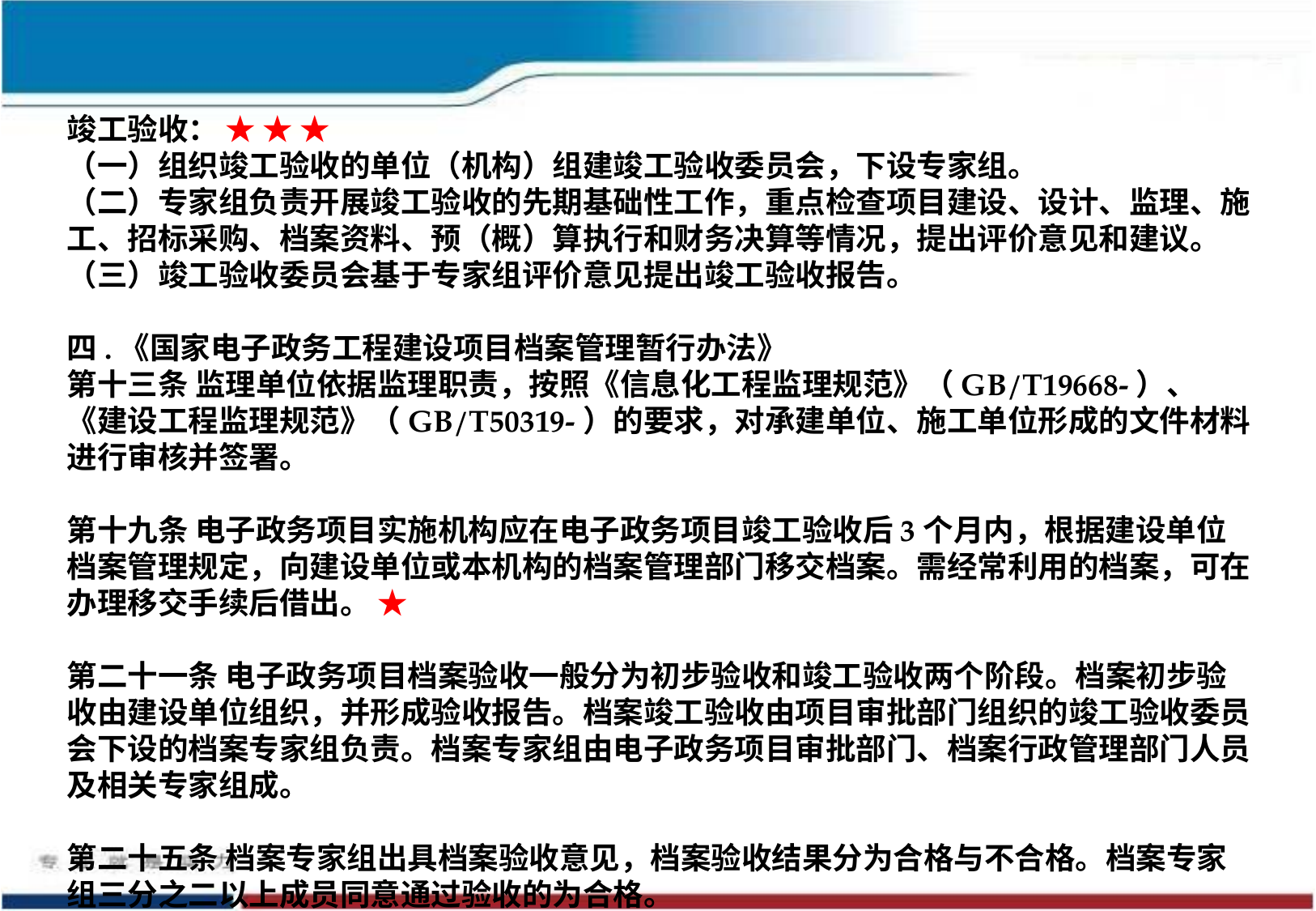

竣工验收： ★ ★ ★
（一）组织竣工验收的单位（机构）组建竣工验收委员会，下设专家组。
（二）专家组负责开展竣工验收的先期基础性工作，重点检查项目建设、设计、监理、施工、招标采购、档案资料、预（概）算执行和财务决算等情况，提出评价意见和建议。
（三）竣工验收委员会基于专家组评价意见提出竣工验收报告。

四.《国家电子政务工程建设项目档案管理暂行办法》
第十三条 监理单位依据监理职责，按照《信息化工程监理规范》（GB/T19668-）、《建设工程监理规范》（GB/T50319-）的要求，对承建单位、施工单位形成的文件材料进行审核并签署。

第十九条 电子政务项目实施机构应在电子政务项目竣工验收后3个月内，根据建设单位档案管理规定，向建设单位或本机构的档案管理部门移交档案。需经常利用的档案，可在办理移交手续后借出。 ★

第二十一条 电子政务项目档案验收一般分为初步验收和竣工验收两个阶段。档案初步验收由建设单位组织，并形成验收报告。档案竣工验收由项目审批部门组织的竣工验收委员会下设的档案专家组负责。档案专家组由电子政务项目审批部门、档案行政管理部门人员及相关专家组成。

第二十五条 档案专家组出具档案验收意见，档案验收结果分为合格与不合格。档案专家组三分之二以上成员同意通过验收的为合格。